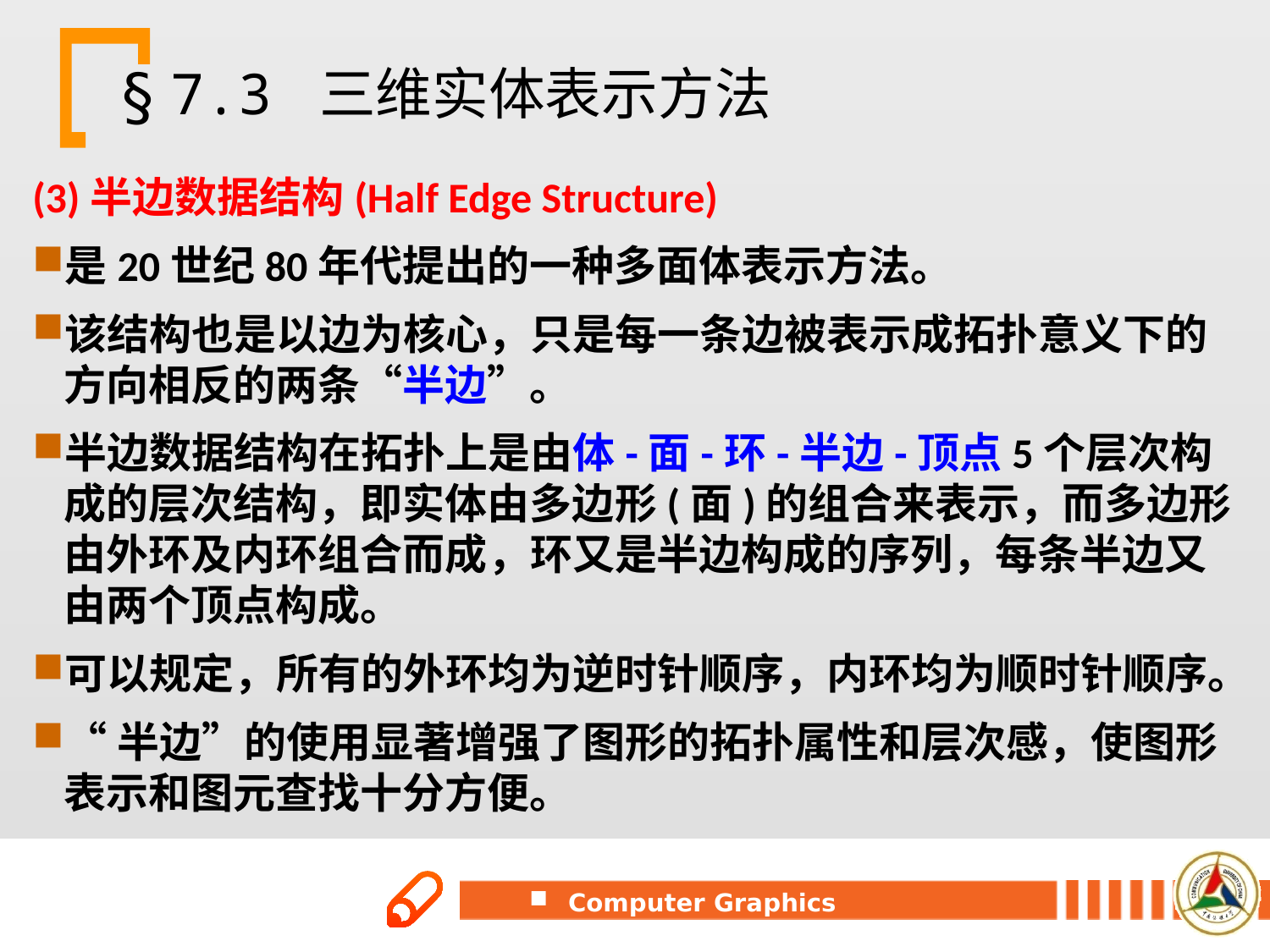

# § 7.3 三维实体表示方法
(3)半边数据结构(Half Edge Structure)
是20世纪80年代提出的一种多面体表示方法。
该结构也是以边为核心，只是每一条边被表示成拓扑意义下的方向相反的两条“半边”。
半边数据结构在拓扑上是由体-面-环-半边-顶点5个层次构成的层次结构，即实体由多边形(面)的组合来表示，而多边形由外环及内环组合而成，环又是半边构成的序列，每条半边又由两个顶点构成。
可以规定，所有的外环均为逆时针顺序，内环均为顺时针顺序。
“半边”的使用显著增强了图形的拓扑属性和层次感，使图形表示和图元查找十分方便。